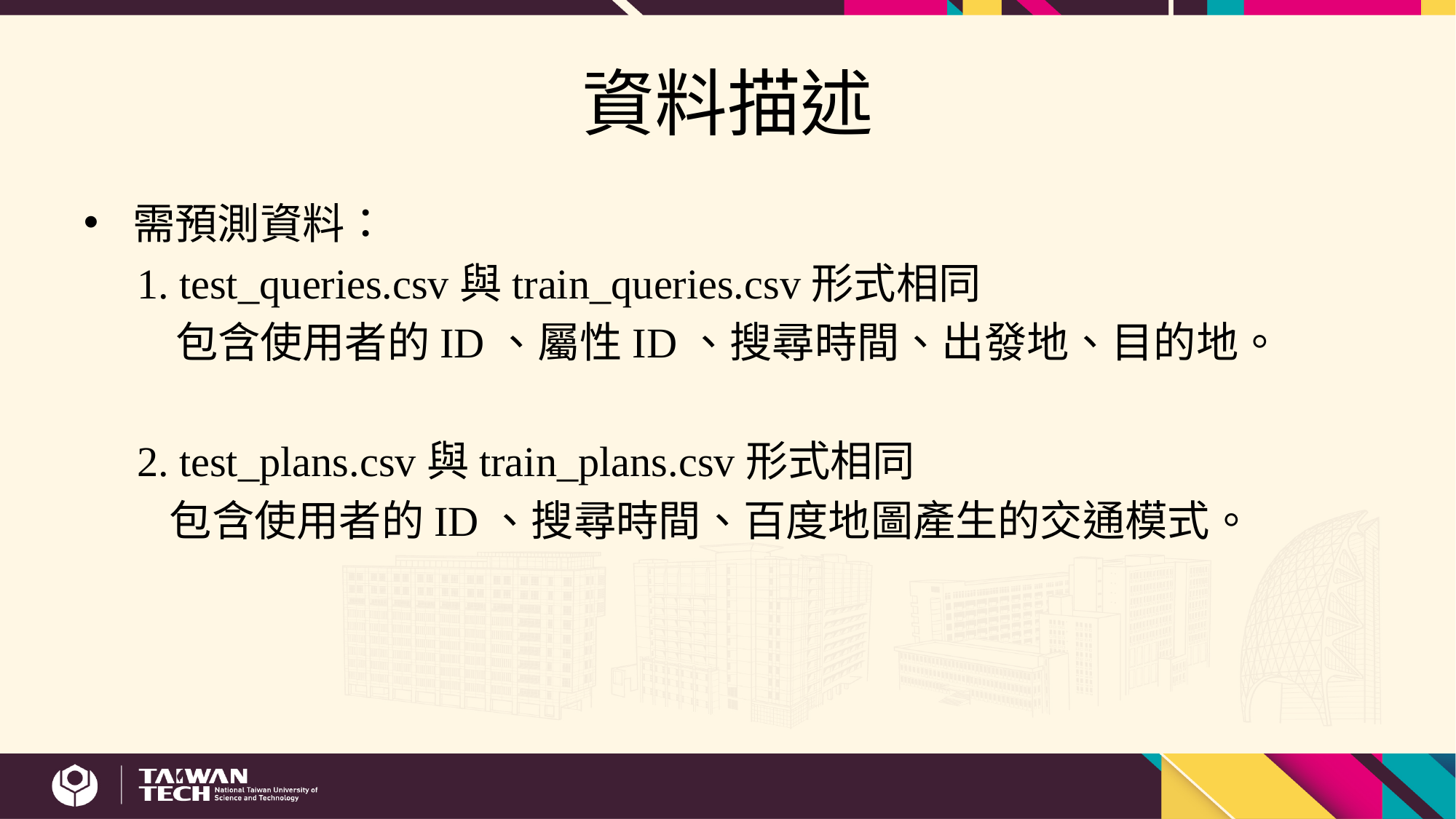

# 資料描述
需預測資料：
1. test_queries.csv與train_queries.csv形式相同
   包含使用者的ID、屬性ID、搜尋時間、出發地、目的地。

2. test_plans.csv與train_plans.csv形式相同
        包含使用者的ID、搜尋時間、百度地圖產生的交通模式。